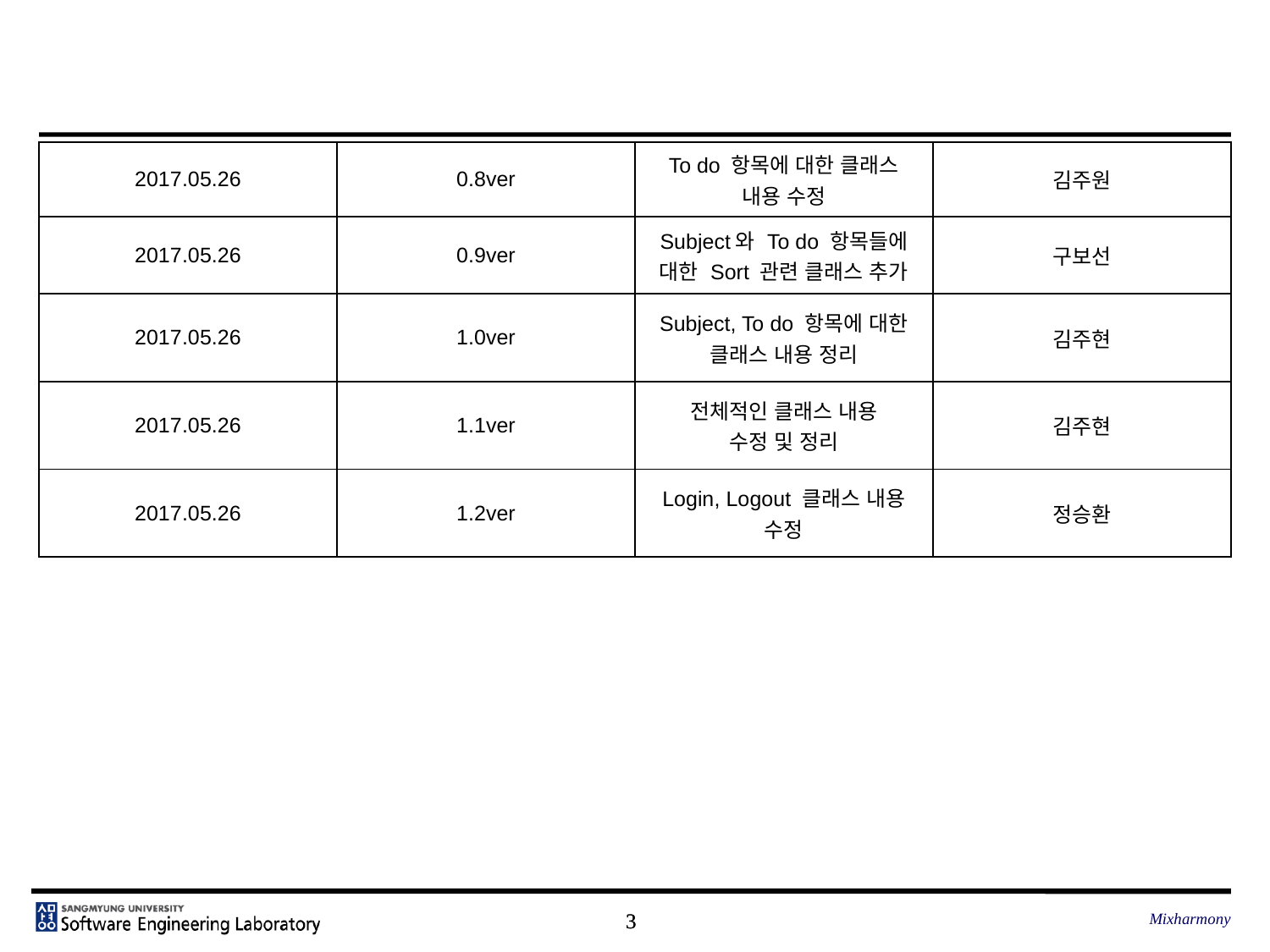

| 2017.05.26 | 0.8ver | To do 항목에 대한 클래스 내용 수정 | 김주원 |
| --- | --- | --- | --- |
| 2017.05.26 | 0.9ver | Subject와 To do 항목들에 대한 Sort 관련 클래스 추가 | 구보선 |
| 2017.05.26 | 1.0ver | Subject, To do 항목에 대한 클래스 내용 정리 | 김주현 |
| 2017.05.26 | 1.1ver | 전체적인 클래스 내용 수정 및 정리 | 김주현 |
| 2017.05.26 | 1.2ver | Login, Logout 클래스 내용 수정 | 정승환 |
Mixharmony